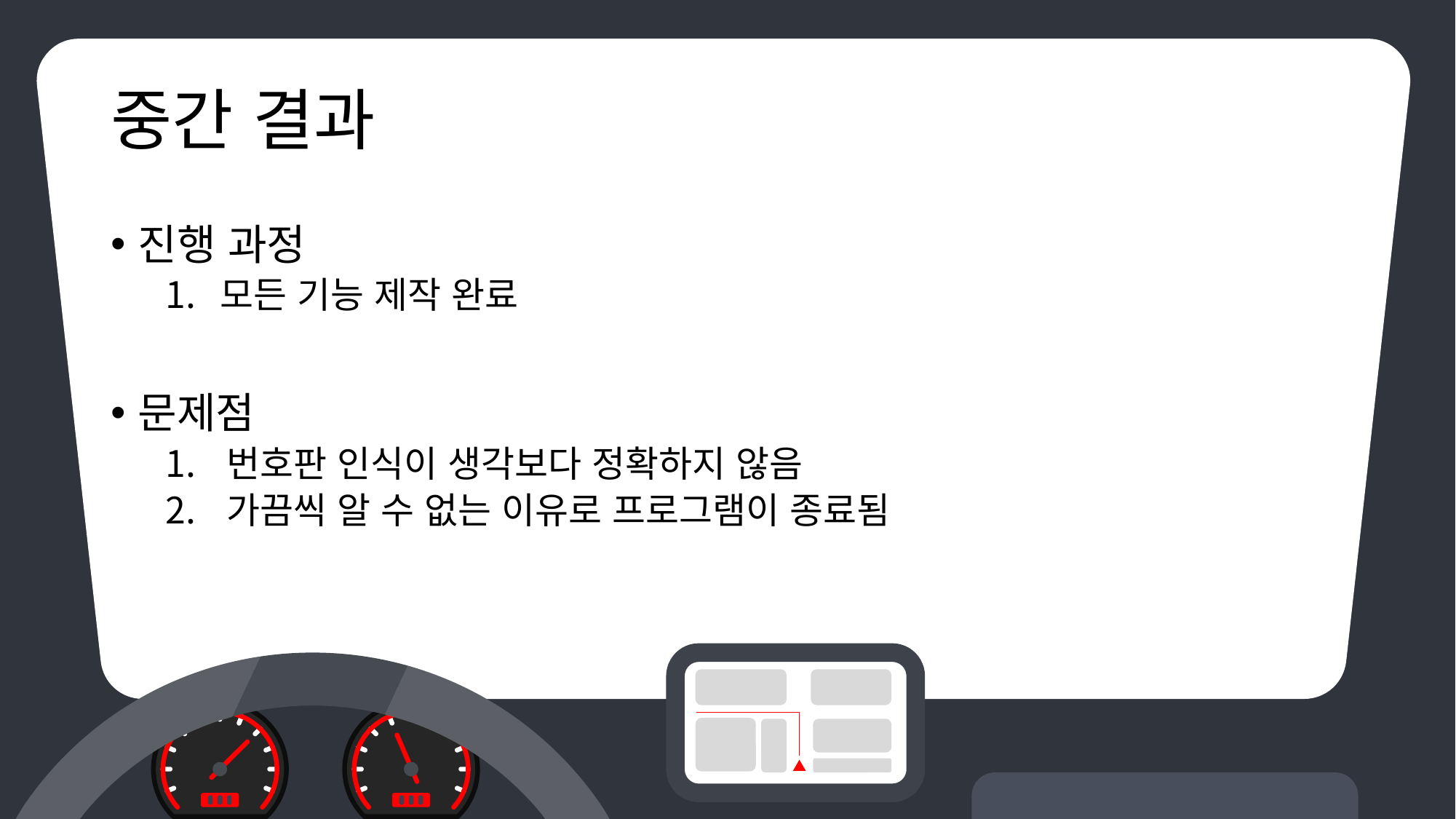

# 중간 결과

진행 과정
모든 기능 제작 완료

문제점
번호판 인식이 생각보다 정확하지 않음
가끔씩 알 수 없는 이유로 프로그램이 종료됨